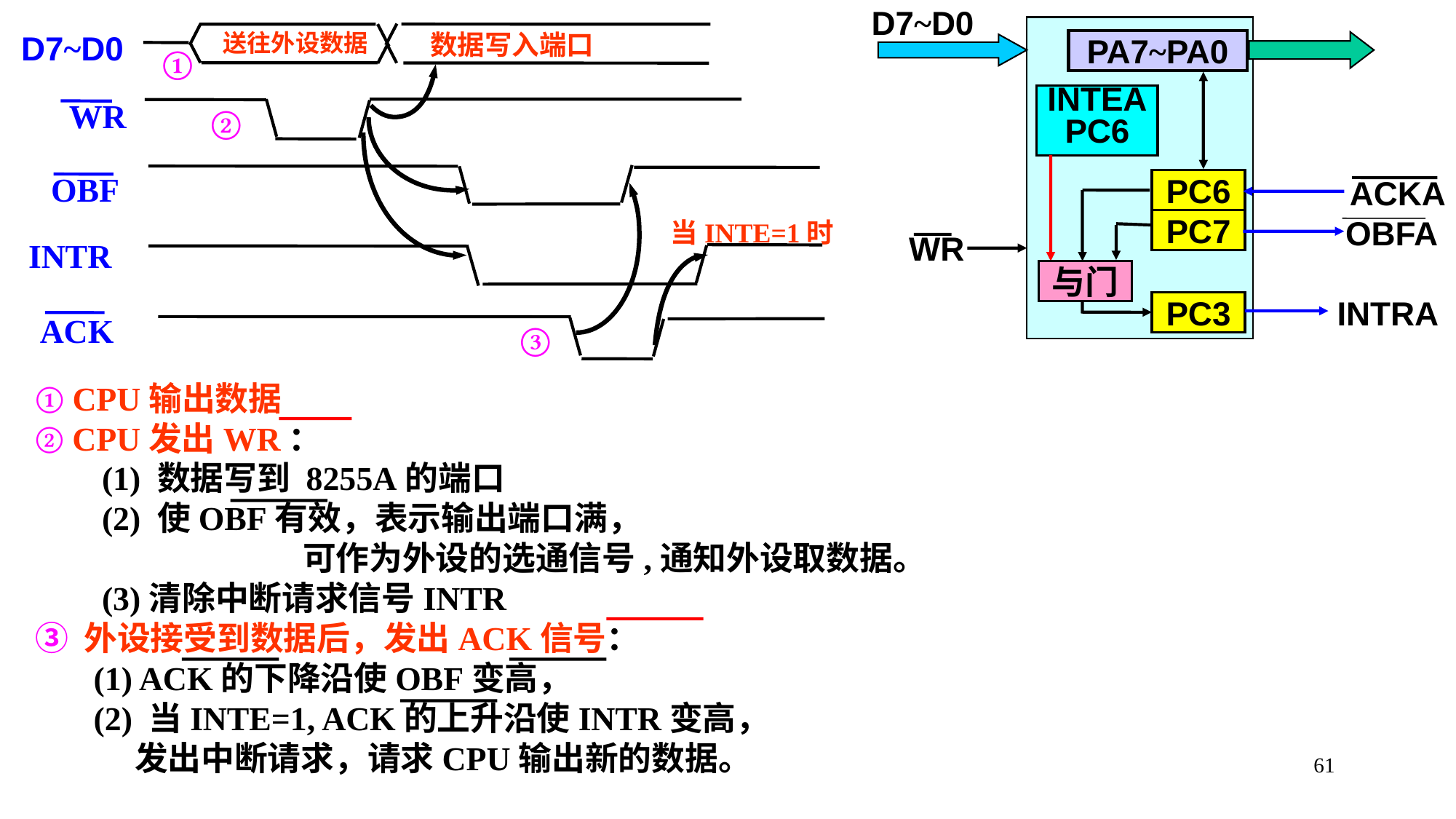

D7~D0

PA7~PA0

INTEA
PC6

PC6
ACKA

INTRA
OBFA

PC7

WR

与门
PC3

数据写入端口
送往外设数据
①

WR

②

OBF

当INTE=1时

ACK

③

D7~D0
INTR
① CPU输出数据
② CPU发出WR：
        (1) 数据写到 8255A的端口
        (2) 使OBF有效，表示输出端口满，
                                  可作为外设的选通信号,通知外设取数据。
        (3)清除中断请求信号INTR
③ 外设接受到数据后，发出ACK信号：
       (1) ACK的下降沿使OBF变高，
       (2) 当INTE=1, ACK的上升沿使INTR变高，
            发出中断请求，请求CPU输出新的数据。

61